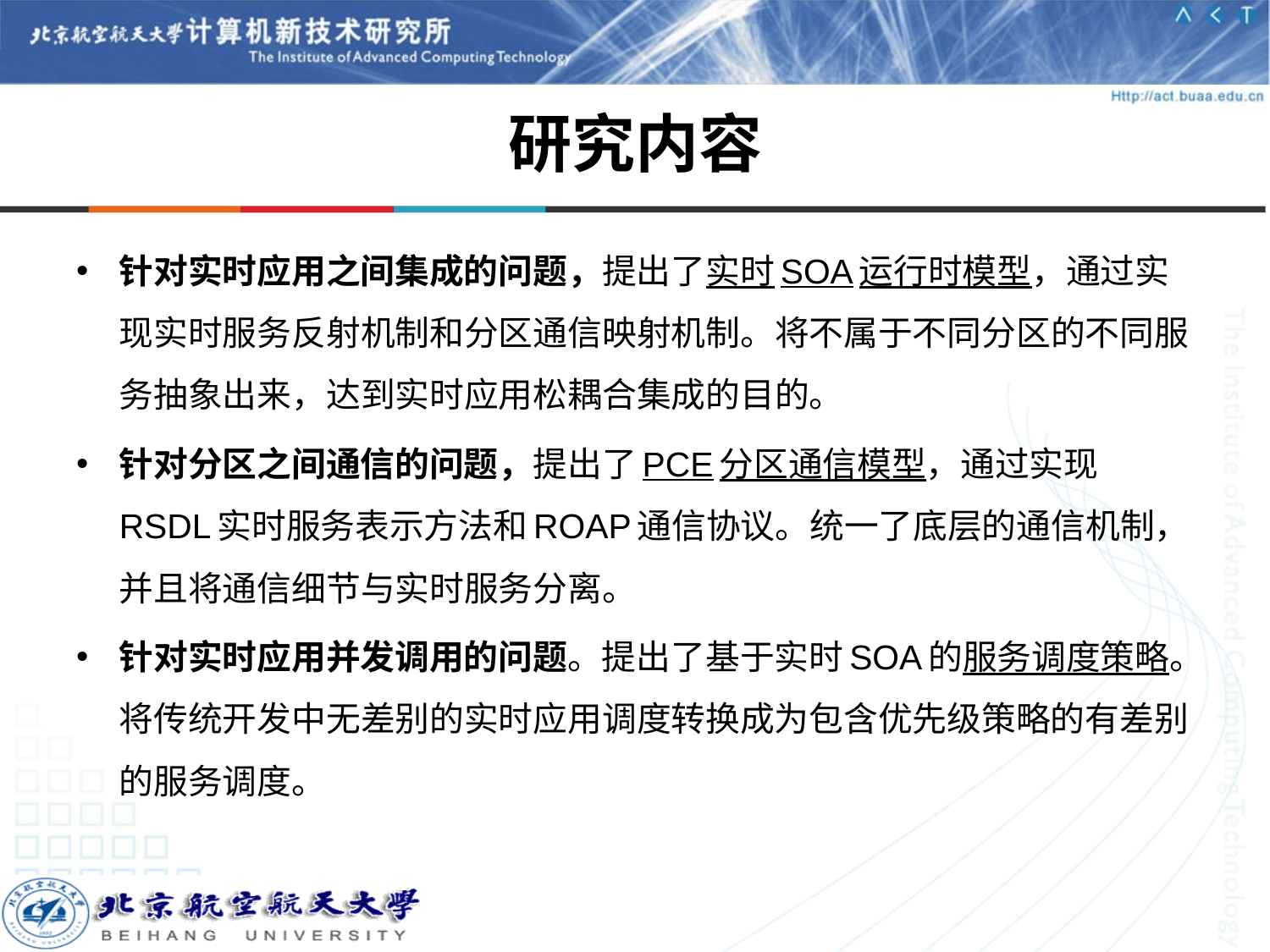

# 研究内容
针对实时应用之间集成的问题，提出了实时SOA运行时模型，通过实现实时服务反射机制和分区通信映射机制。将不属于不同分区的不同服务抽象出来，达到实时应用松耦合集成的目的。
针对分区之间通信的问题，提出了PCE分区通信模型，通过实现RSDL实时服务表示方法和ROAP通信协议。统一了底层的通信机制，并且将通信细节与实时服务分离。
针对实时应用并发调用的问题。提出了基于实时SOA的服务调度策略。将传统开发中无差别的实时应用调度转换成为包含优先级策略的有差别的服务调度。